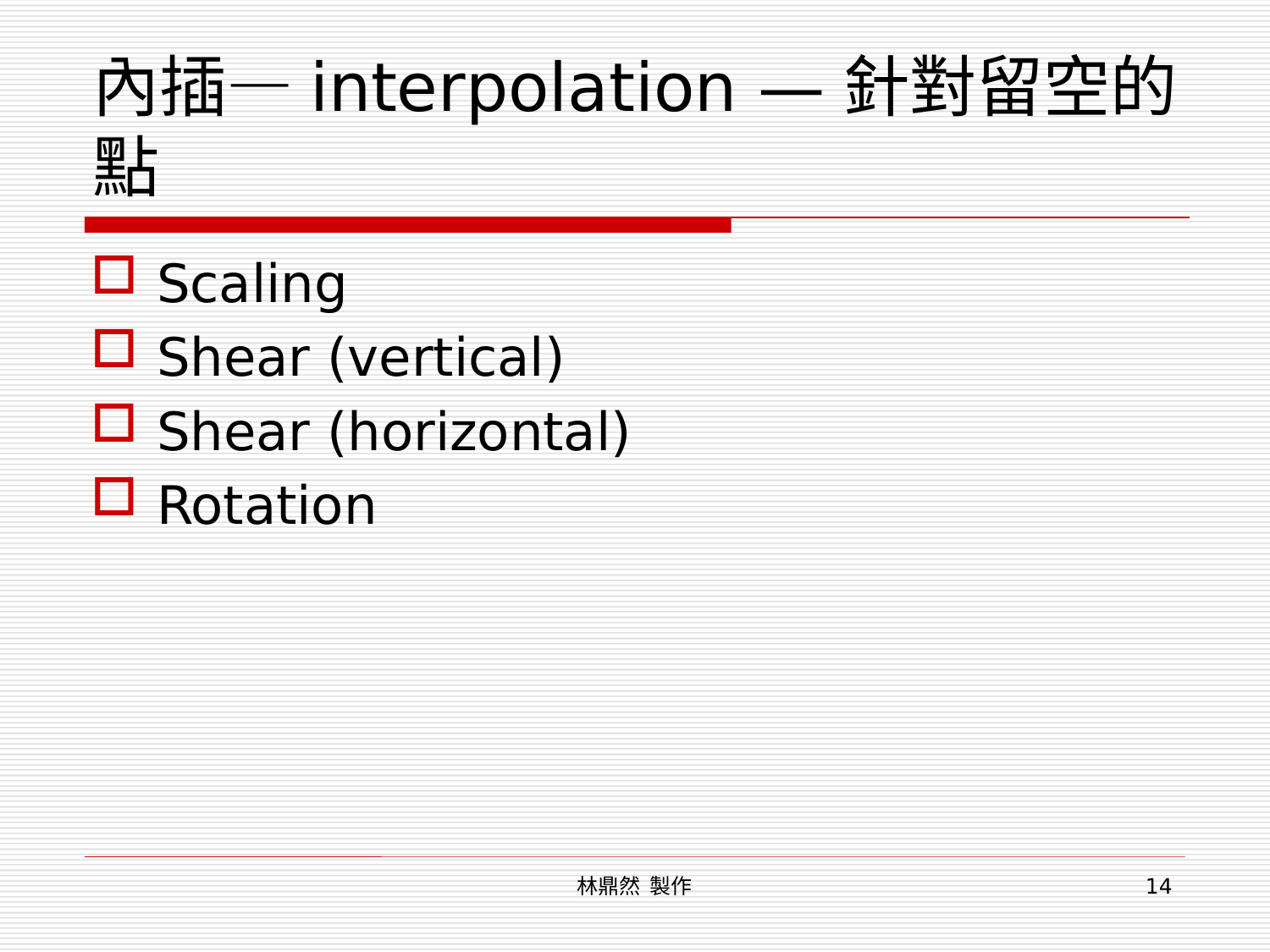

# 內插—interpolation —針對留空的點
Scaling
Shear (vertical)
Shear (horizontal)
Rotation

林鼎然  製作
14